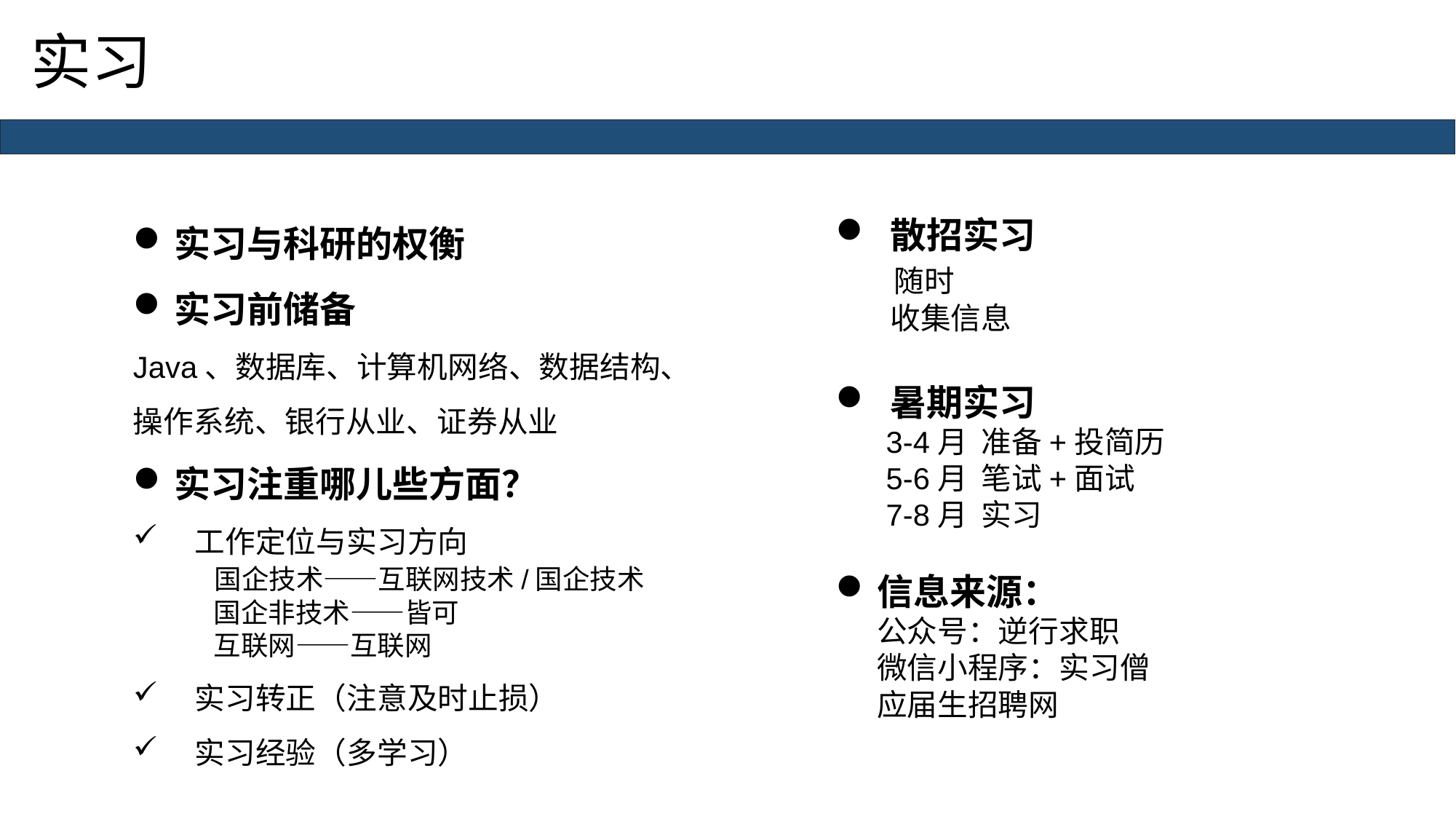

实习

实习与科研的权衡
实习前储备
Java、数据库、计算机网络、数据结构、操作系统、银行从业、证券从业
实习注重哪儿些方面？
  工作定位与实习方向
           国企技术——互联网技术/国企技术
            国企非技术——皆可
            互联网——互联网
  实习转正（注意及时止损）
  实习经验（多学习）
散招实习
      随时
       收集信息

暑期实习
      3-4月  准备+投简历
      5-6月  笔试+面试
      7-8月  实习

信息来源：
     公众号：逆行求职
     微信小程序：实习僧
     应届生招聘网